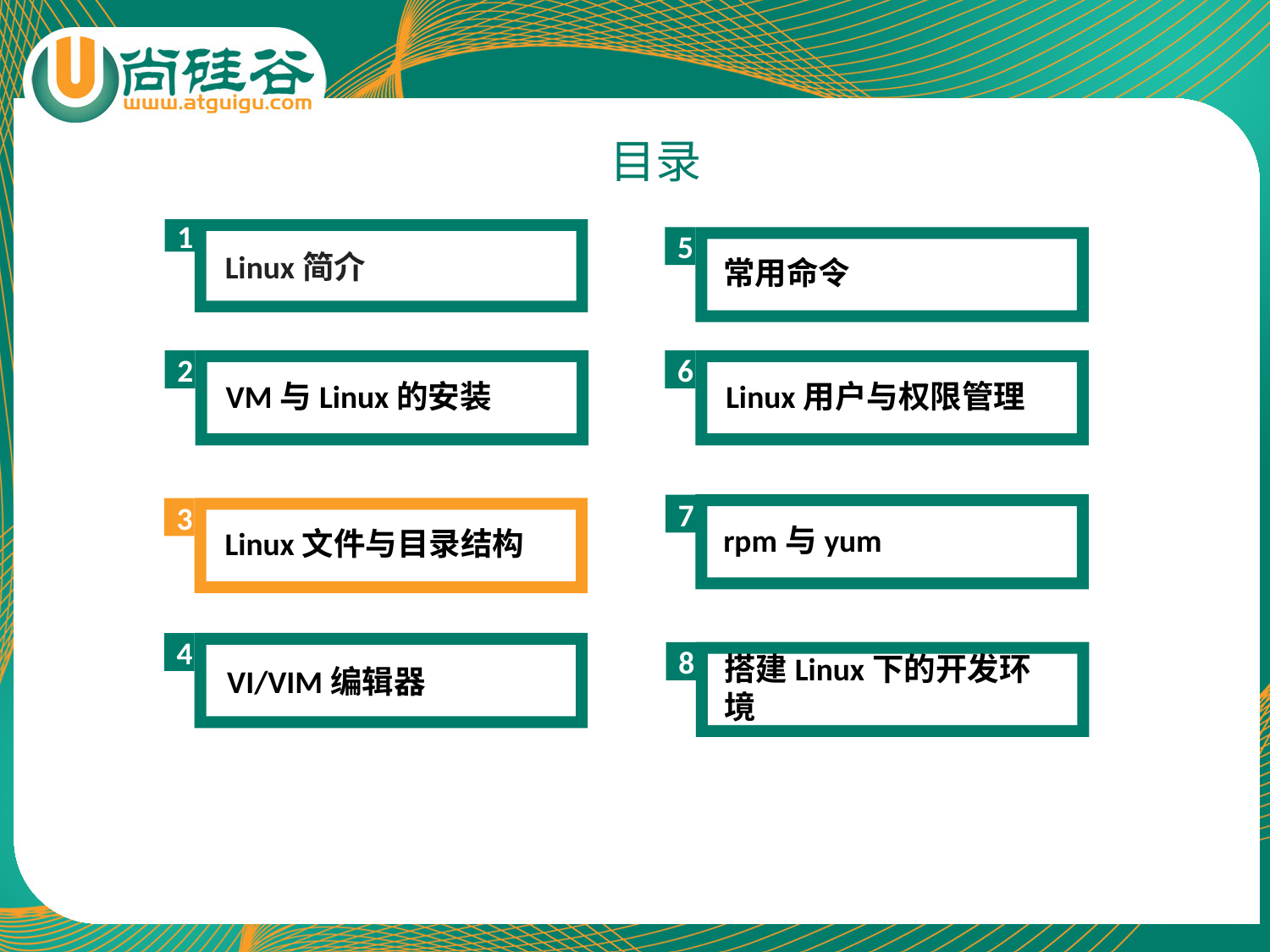

目录

Linux简介
1
5

常用命令
2

VM与Linux的安装
6

Linux用户与权限管理

rpm与yum
7
3

Linux文件与目录结构
4

VI/VIM编辑器

搭建Linux下的开发环境
8